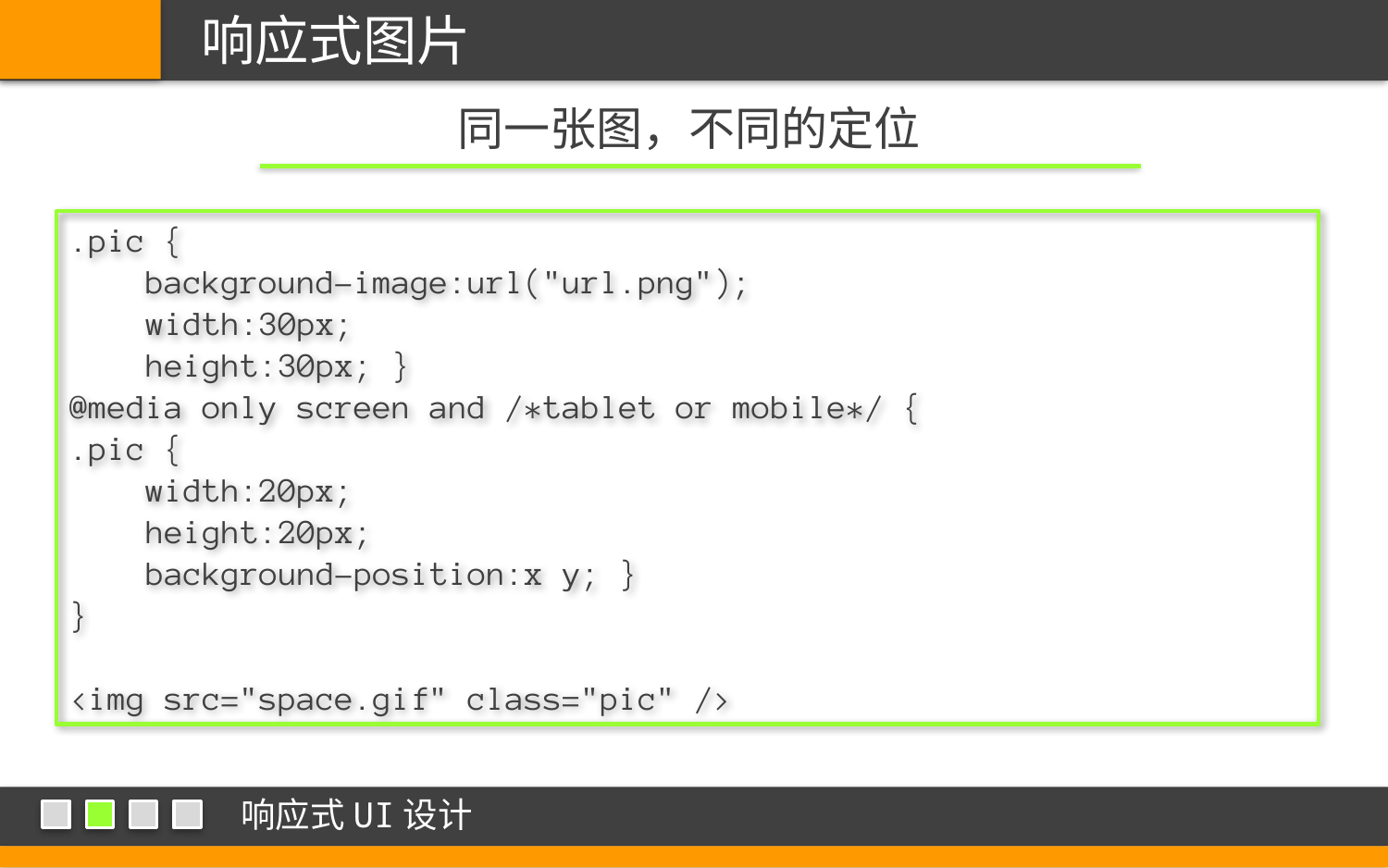

响应式图片
同一张图，不同的定位
.pic {
    background-image:url("url.png");
    width:30px;
    height:30px; }
@media only screen and /*tablet or mobile*/ {
.pic {
    width:20px;
    height:20px;
    background-position:x y; }
}
<img src="space.gif" class="pic" />
响应式UI设计